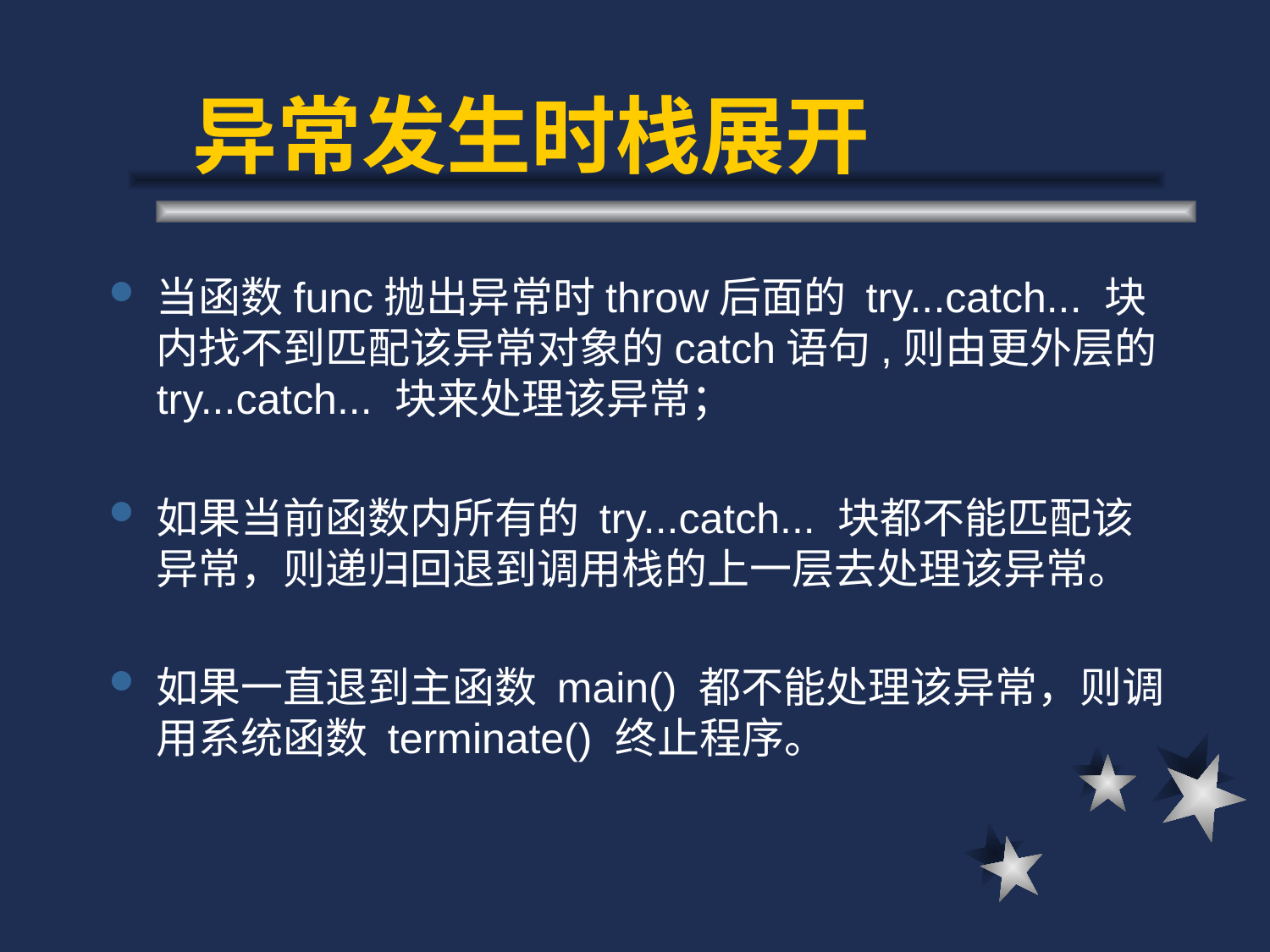

# 异常发生时栈展开
当函数func抛出异常时throw后面的 try...catch... 块内找不到匹配该异常对象的catch语句,则由更外层的 try...catch... 块来处理该异常；

如果当前函数内所有的 try...catch... 块都不能匹配该异常，则递归回退到调用栈的上一层去处理该异常。

如果一直退到主函数 main() 都不能处理该异常，则调用系统函数 terminate() 终止程序。